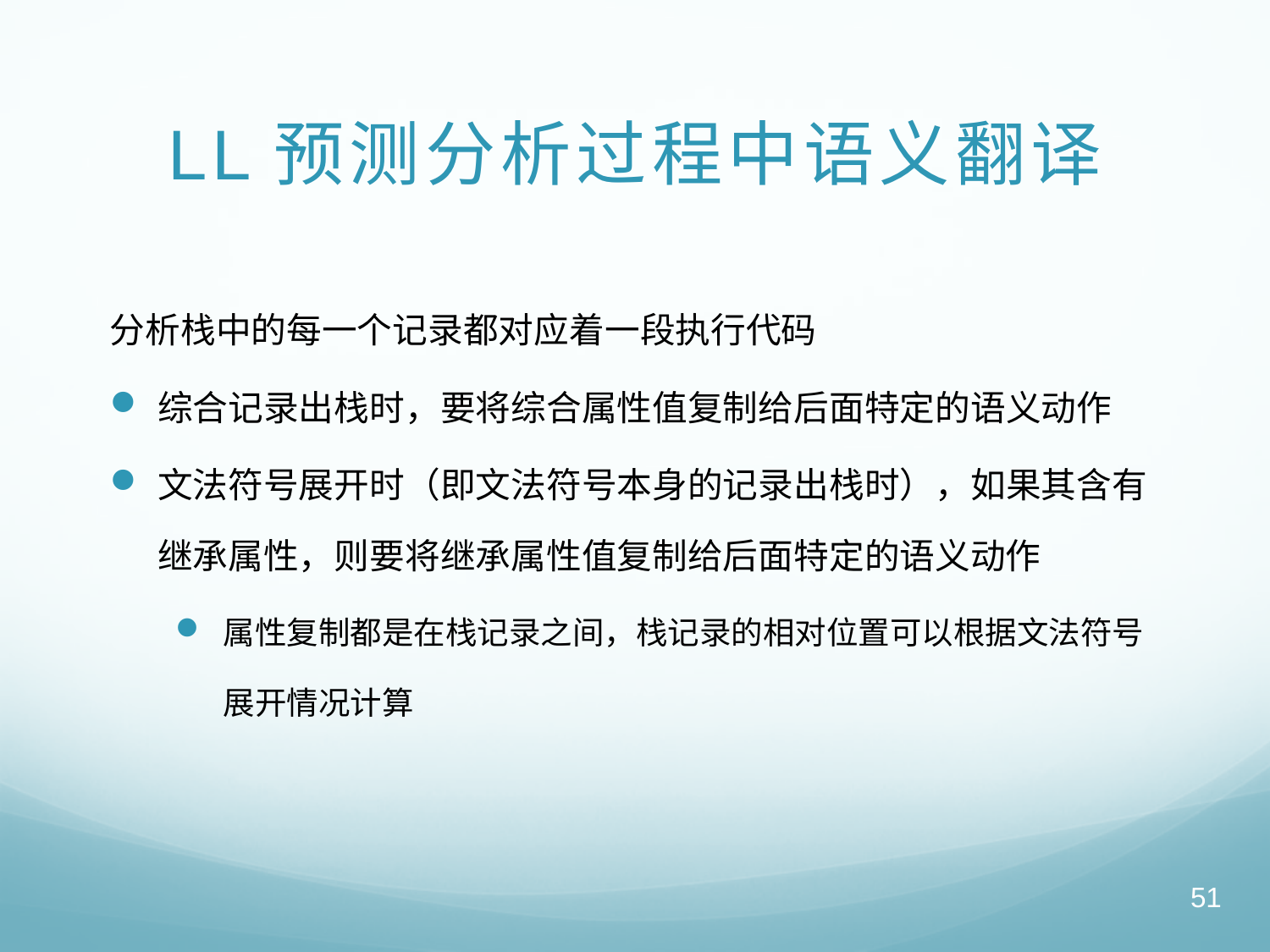

LL预测分析过程中语义翻译
分析栈中的每一个记录都对应着一段执行代码
综合记录出栈时，要将综合属性值复制给后面特定的语义动作
文法符号展开时（即文法符号本身的记录出栈时），如果其含有继承属性，则要将继承属性值复制给后面特定的语义动作
属性复制都是在栈记录之间，栈记录的相对位置可以根据文法符号展开情况计算

51